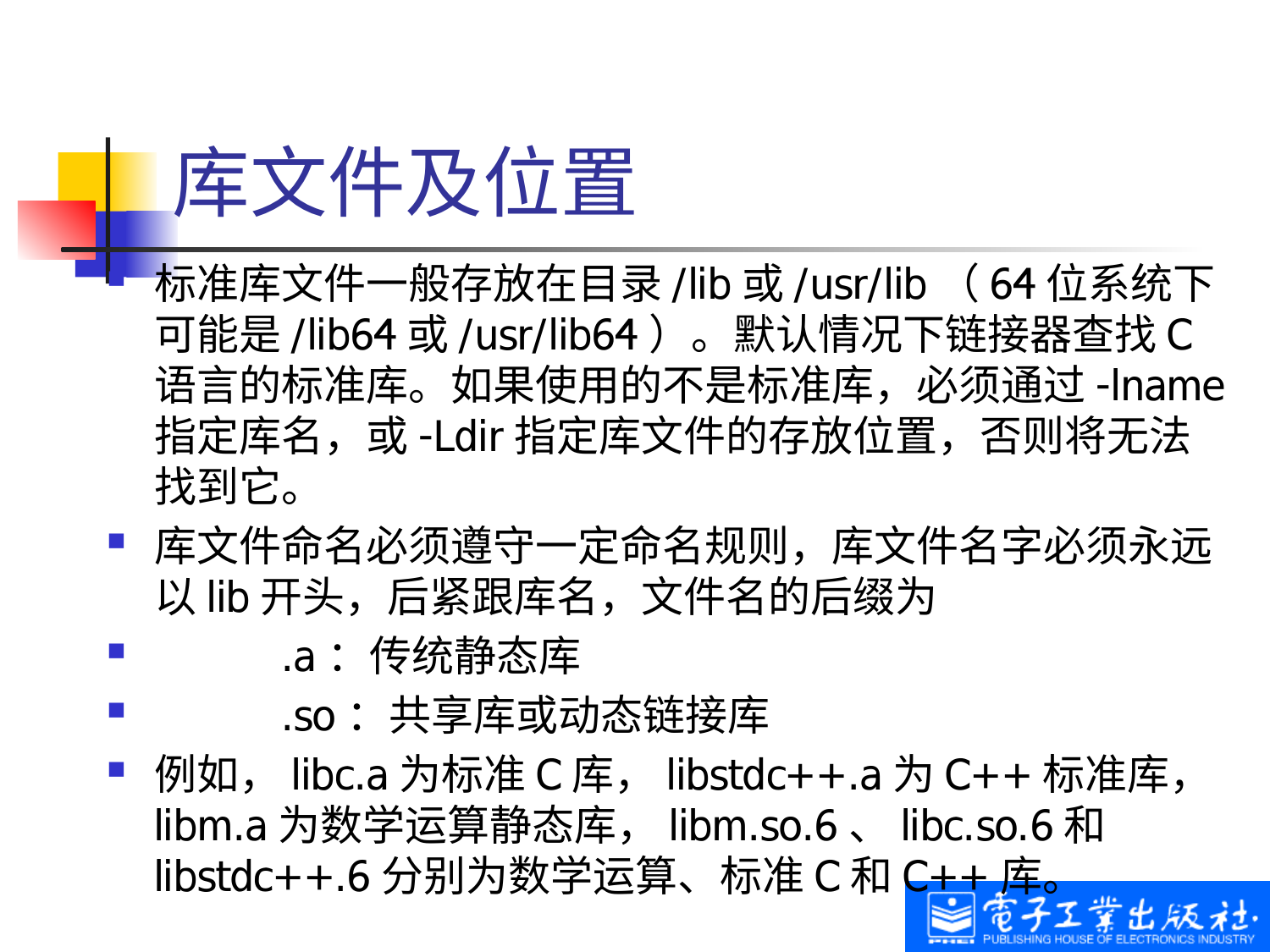

# 库文件及位置
标准库文件一般存放在目录/lib或/usr/lib（64位系统下可能是/lib64或/usr/lib64）。默认情况下链接器查找C语言的标准库。如果使用的不是标准库，必须通过-lname指定库名，或-Ldir指定库文件的存放位置，否则将无法找到它。
库文件命名必须遵守一定命名规则，库文件名字必须永远以lib开头，后紧跟库名，文件名的后缀为
	.a：传统静态库
	.so：共享库或动态链接库
例如，libc.a为标准C库，libstdc++.a为C++标准库，libm.a为数学运算静态库，libm.so.6、libc.so.6和libstdc++.6分别为数学运算、标准C和C++库。